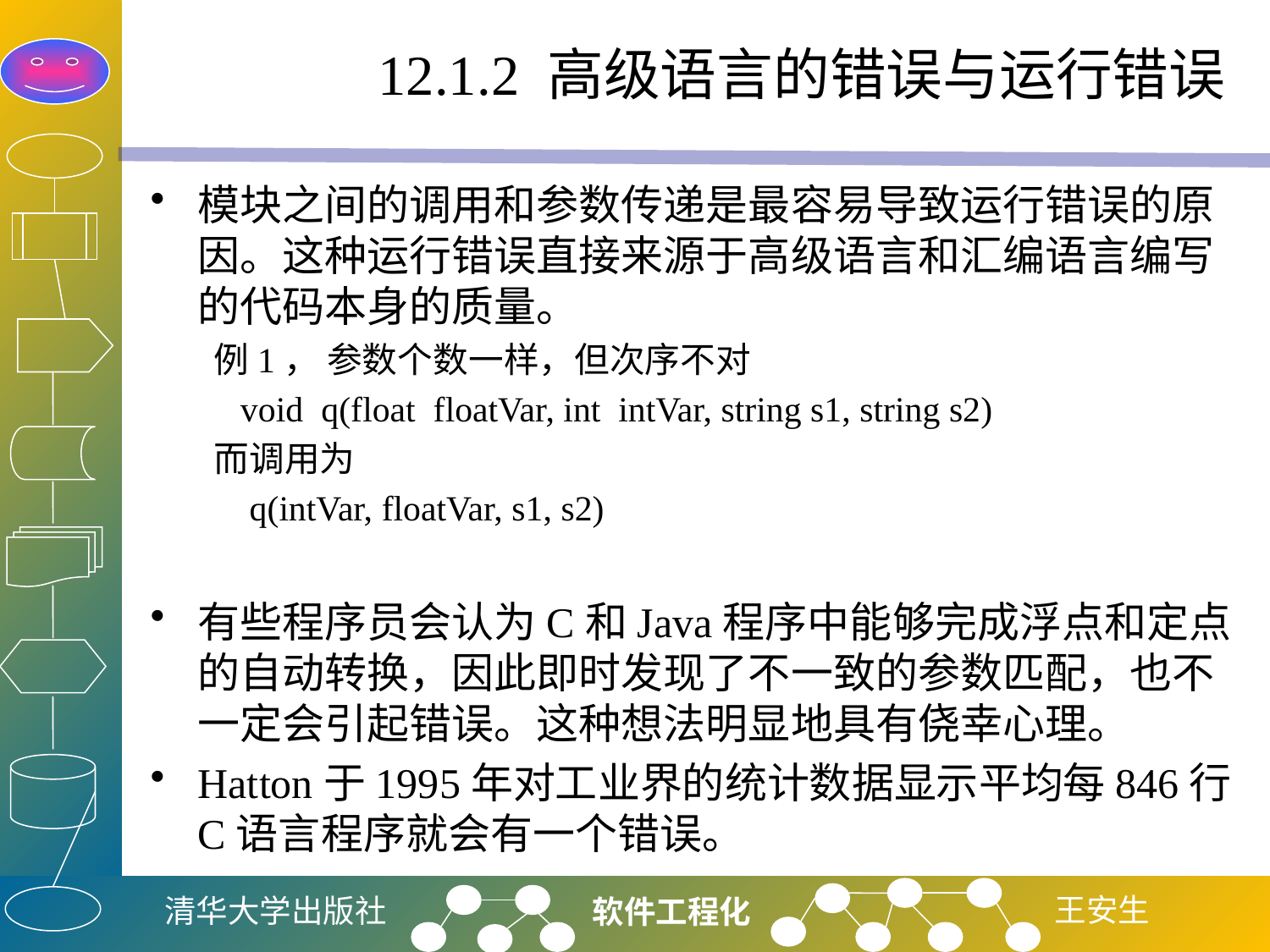

# 12.1.2 高级语言的错误与运行错误
模块之间的调用和参数传递是最容易导致运行错误的原因。这种运行错误直接来源于高级语言和汇编语言编写的代码本身的质量。
例1， 参数个数一样，但次序不对
   void  q(float  floatVar, int  intVar, string s1, string s2)
而调用为
    q(intVar, floatVar, s1, s2)

有些程序员会认为C和Java程序中能够完成浮点和定点的自动转换，因此即时发现了不一致的参数匹配，也不一定会引起错误。这种想法明显地具有侥幸心理。
Hatton于1995年对工业界的统计数据显示平均每846行C语言程序就会有一个错误。